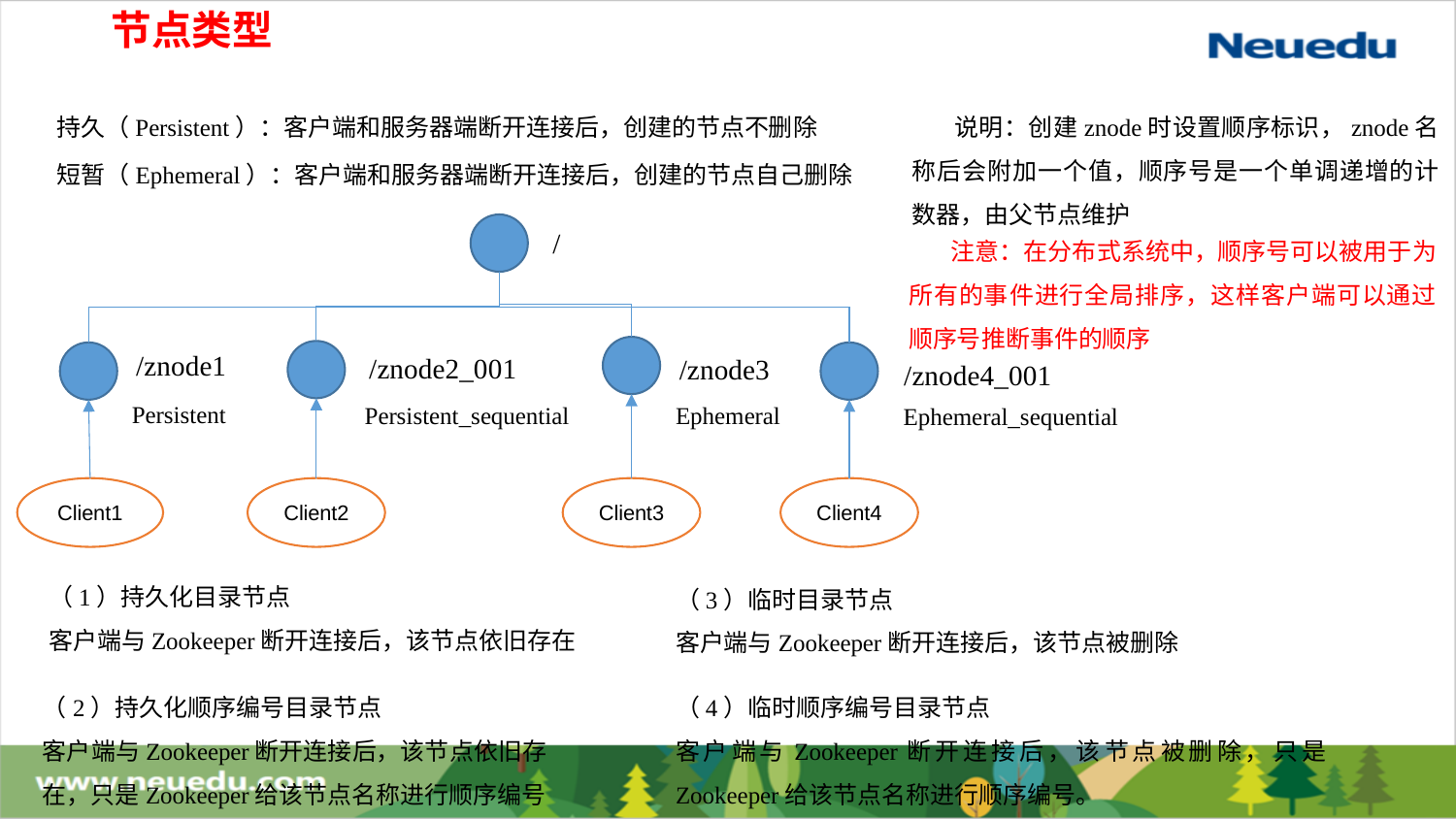

节点类型
说明：创建znode时设置顺序标识，znode名称后会附加一个值，顺序号是一个单调递增的计数器，由父节点维护
持久（Persistent）：客户端和服务器端断开连接后，创建的节点不删除
短暂（Ephemeral）：客户端和服务器端断开连接后，创建的节点自己删除

注意：在分布式系统中，顺序号可以被用于为所有的事件进行全局排序，这样客户端可以通过顺序号推断事件的顺序
/

/znode1

/znode2_001
/znode3
/znode4_001
Persistent
Persistent_sequential
Ephemeral
Ephemeral_sequential
Client1
Client2
Client3
Client4
（1）持久化目录节点
客户端与Zookeeper断开连接后，该节点依旧存在
（3）临时目录节点
客户端与Zookeeper断开连接后，该节点被删除
（2）持久化顺序编号目录节点
客户端与Zookeeper断开连接后，该节点依旧存在，只是Zookeeper给该节点名称进行顺序编号
（4）临时顺序编号目录节点
客户端与Zookeeper断开连接后，该节点被删除，只是Zookeeper给该节点名称进行顺序编号。